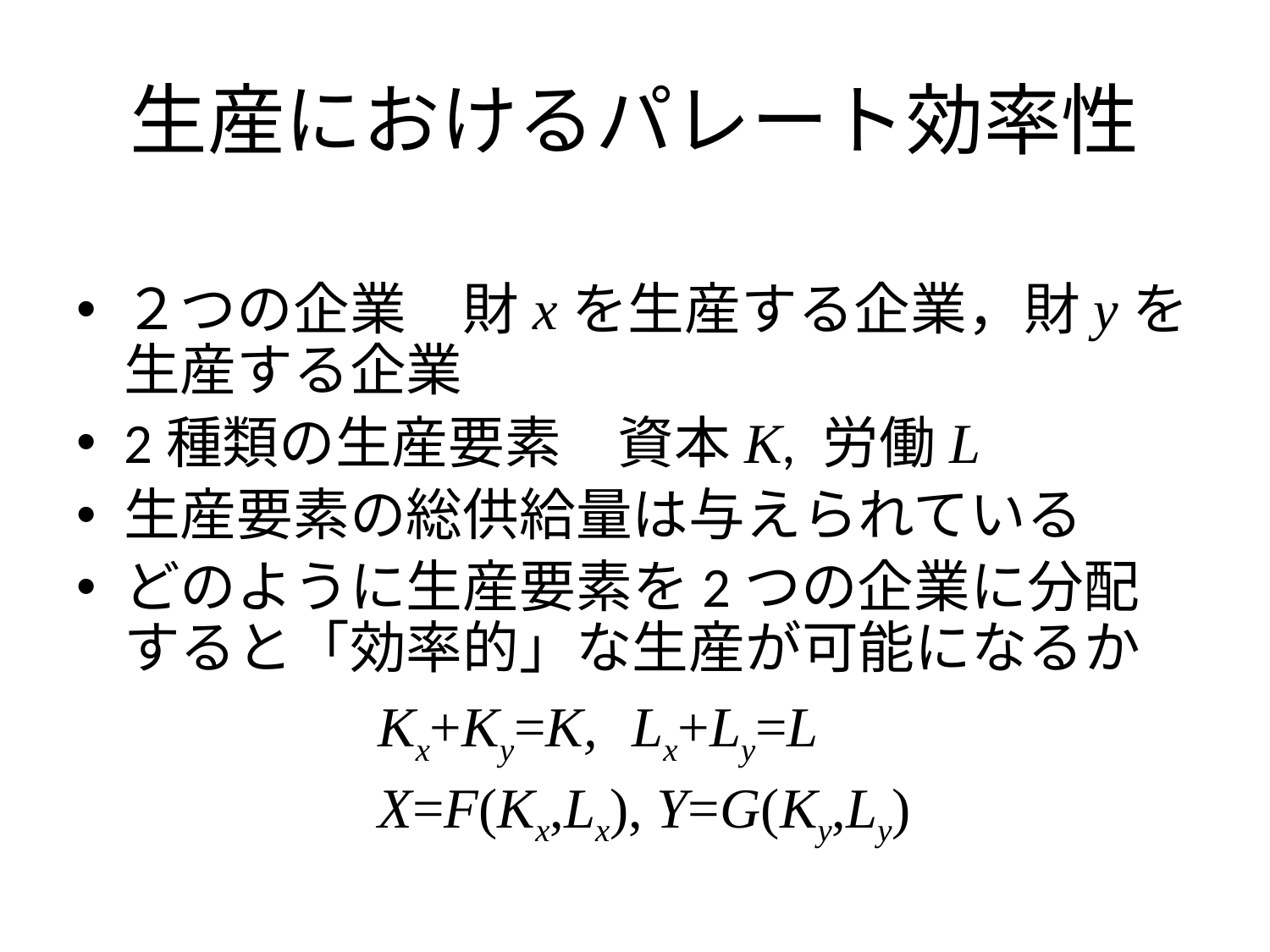

# 生産におけるパレート効率性
２つの企業　財xを生産する企業，財yを生産する企業
2種類の生産要素　資本K, 労働L
生産要素の総供給量は与えられている
どのように生産要素を2つの企業に分配すると「効率的」な生産が可能になるか
			Kx+Ky=K,	Lx+Ly=L
			X=F(Kx,Lx), Y=G(Ky,Ly)